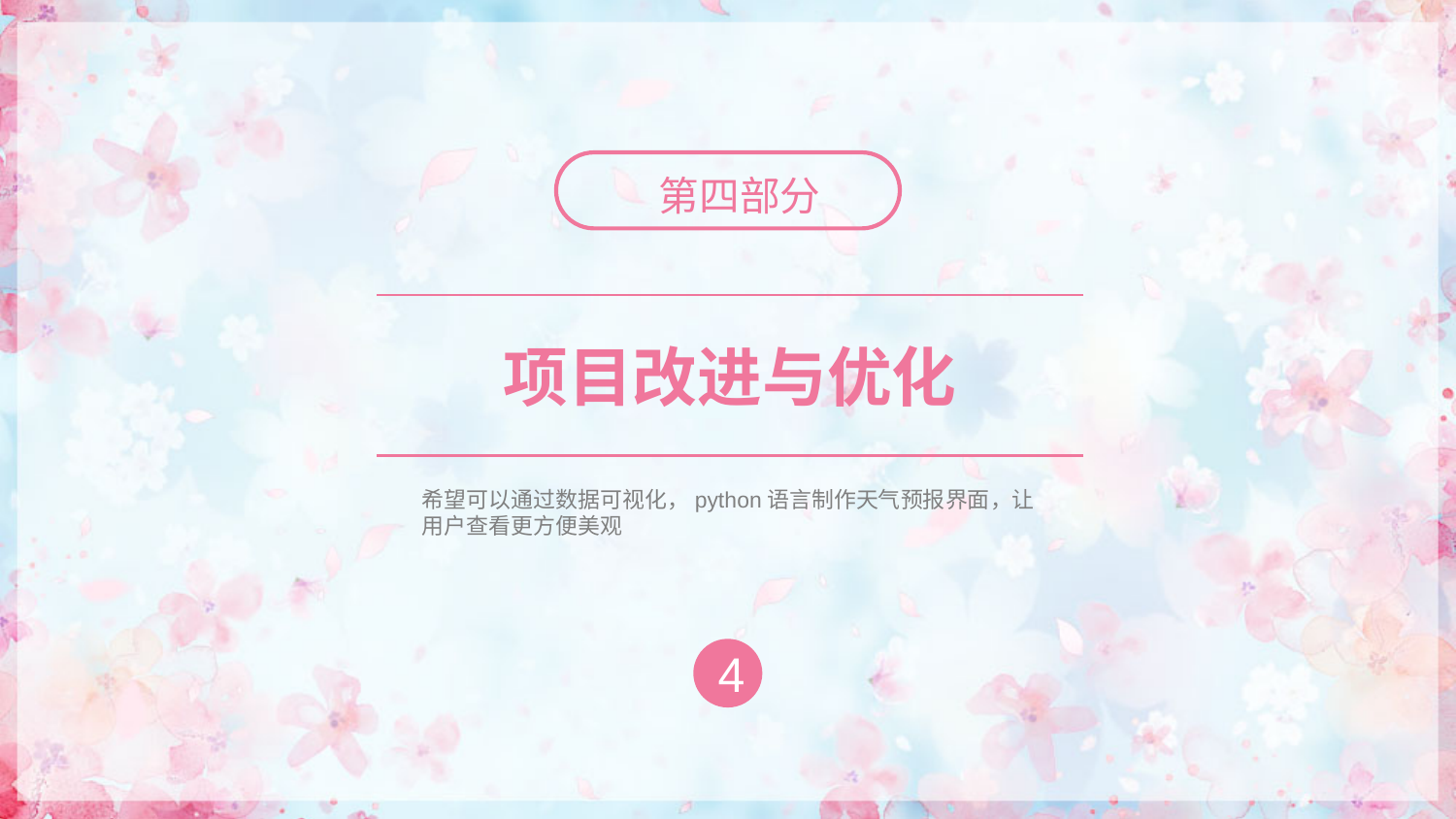

第四部分
项目改进与优化
希望可以通过数据可视化，python语言制作天气预报界面，让用户查看更方便美观
4